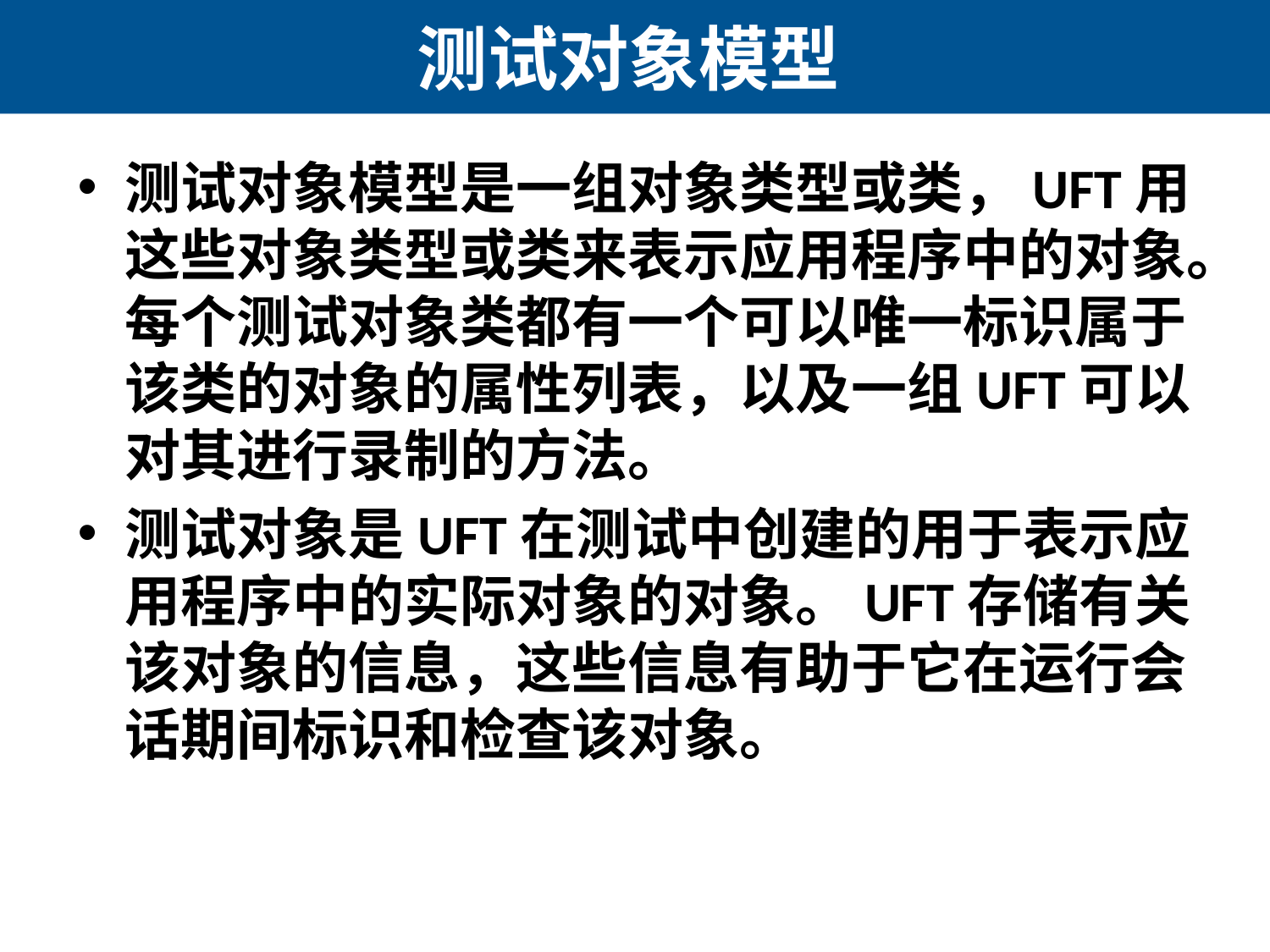

# 测试对象模型
测试对象模型是一组对象类型或类，UFT用这些对象类型或类来表示应用程序中的对象。每个测试对象类都有一个可以唯一标识属于该类的对象的属性列表，以及一组UFT可以对其进行录制的方法。
测试对象是UFT在测试中创建的用于表示应用程序中的实际对象的对象。UFT存储有关该对象的信息，这些信息有助于它在运行会话期间标识和检查该对象。